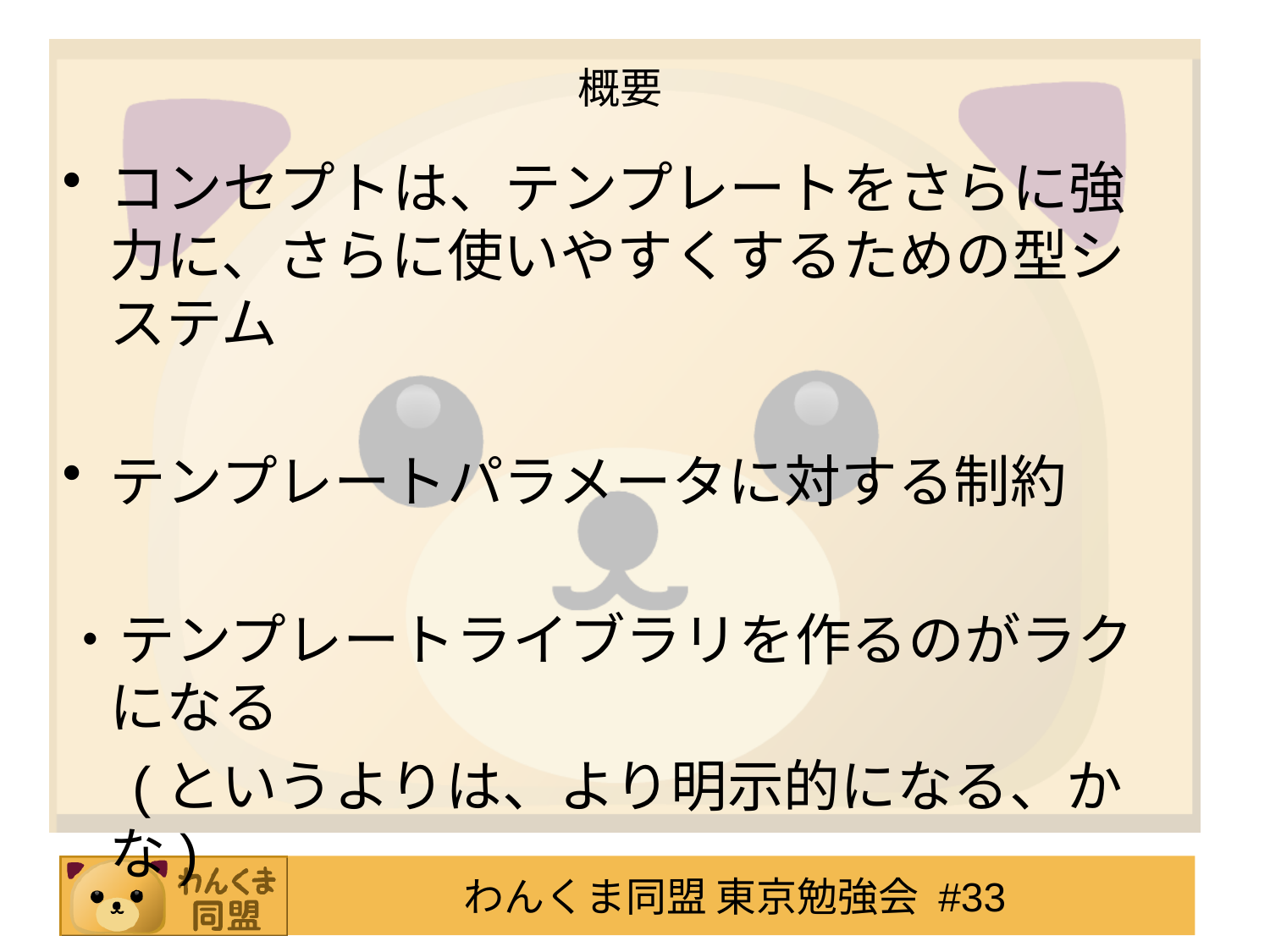

# 概要
コンセプトは、テンプレートをさらに強力に、さらに使いやすくするための型システム

テンプレートパラメータに対する制約

・テンプレートライブラリを作るのがラクになる
　(というよりは、より明示的になる、かな)